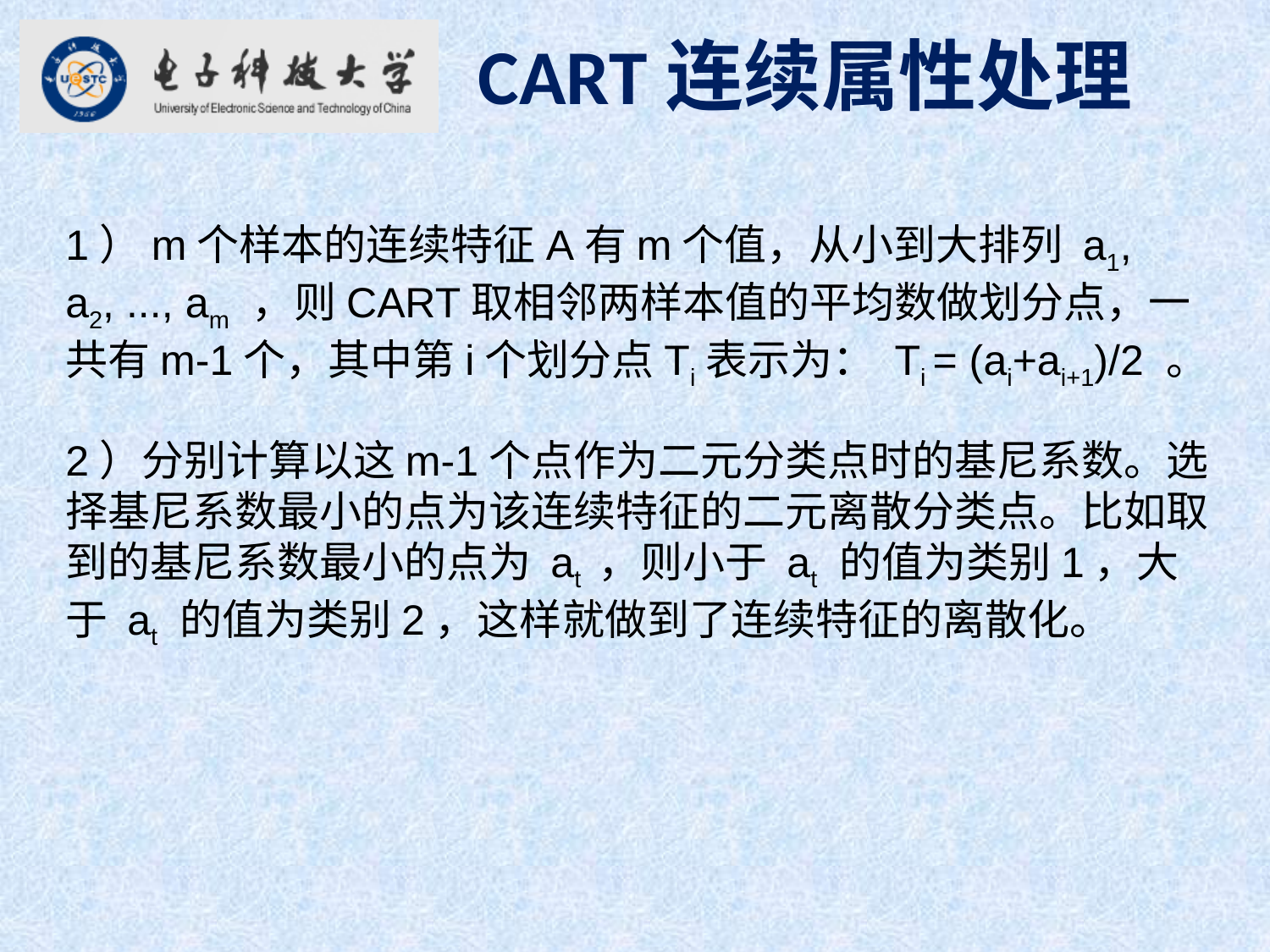

CART连续属性处理
1）m个样本的连续特征A有m个值，从小到大排列 a1, a2, ..., am ，则CART取相邻两样本值的平均数做划分点，一共有m-1个，其中第i个划分点Ti表示为： Ti = (ai+ai+1)/2 。
2）分别计算以这m-1个点作为二元分类点时的基尼系数。选择基尼系数最小的点为该连续特征的二元离散分类点。比如取到的基尼系数最小的点为 at ，则小于 at 的值为类别1，大于 at 的值为类别2，这样就做到了连续特征的离散化。